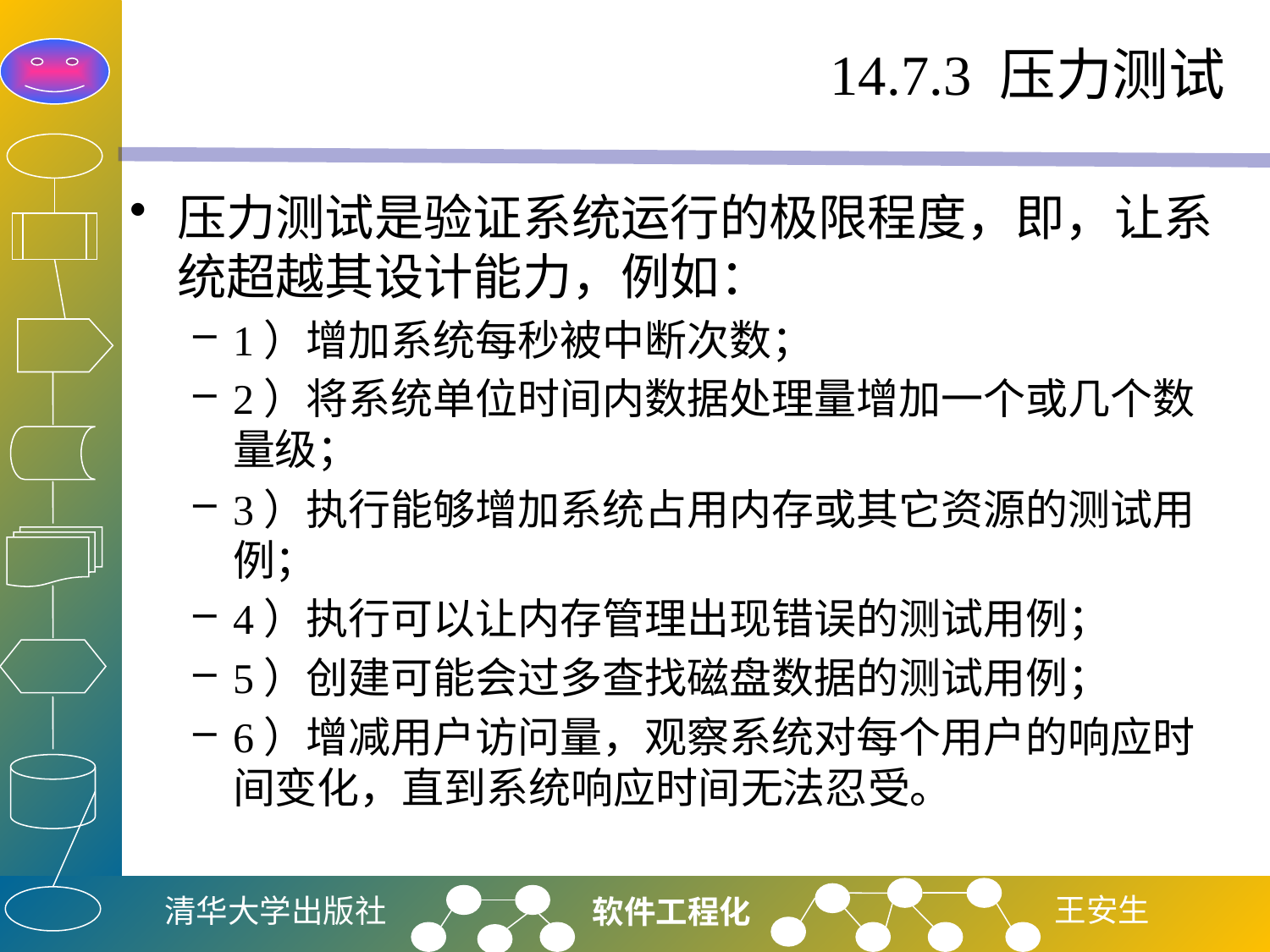

# 14.7.3 压力测试
压力测试是验证系统运行的极限程度，即，让系统超越其设计能力，例如：
1）增加系统每秒被中断次数；
2）将系统单位时间内数据处理量增加一个或几个数量级；
3）执行能够增加系统占用内存或其它资源的测试用例；
4）执行可以让内存管理出现错误的测试用例；
5）创建可能会过多查找磁盘数据的测试用例；
6）增减用户访问量，观察系统对每个用户的响应时间变化，直到系统响应时间无法忍受。